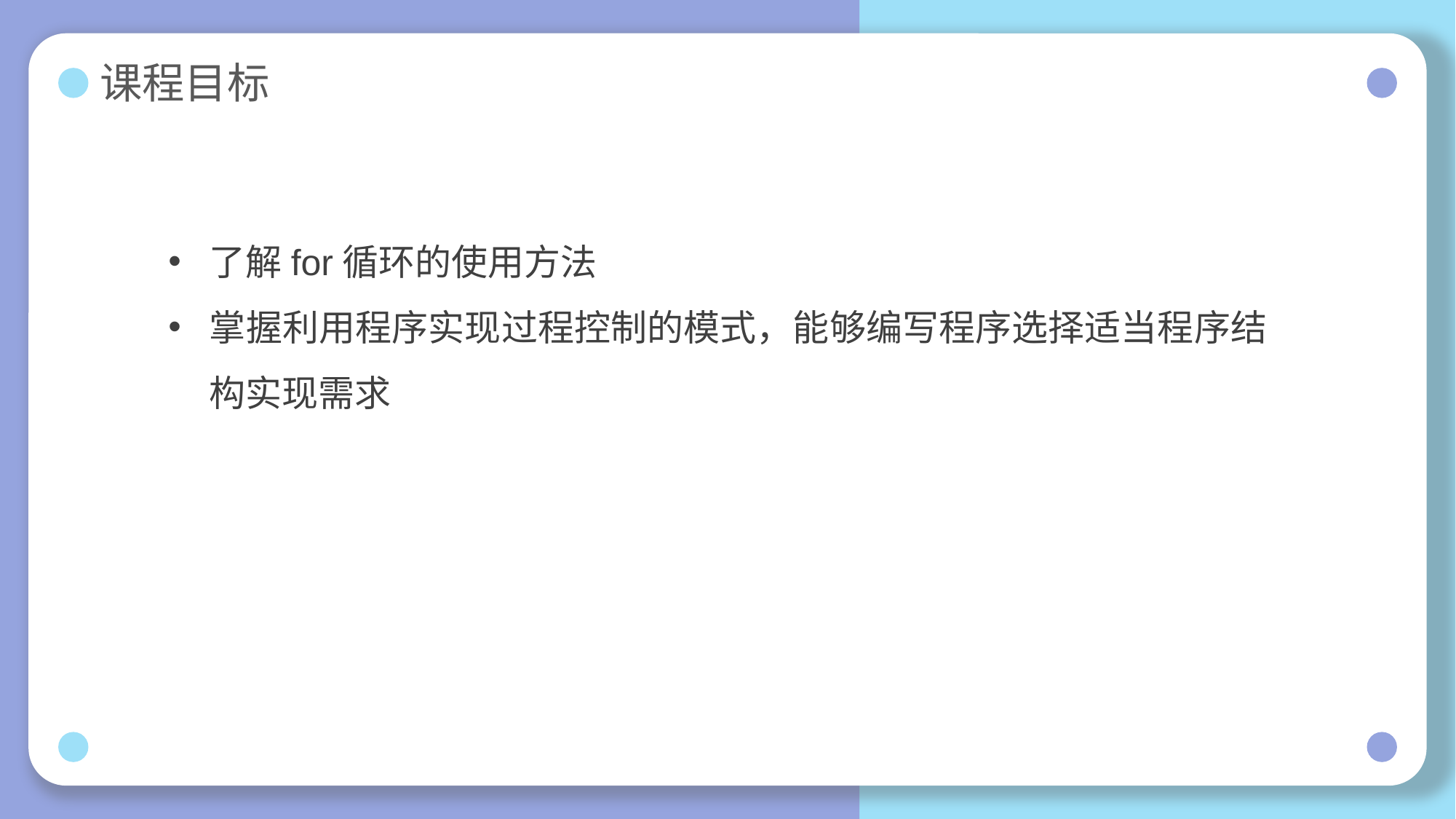

# 课程目标
了解for循环的使用方法
掌握利用程序实现过程控制的模式，能够编写程序选择适当程序结构实现需求